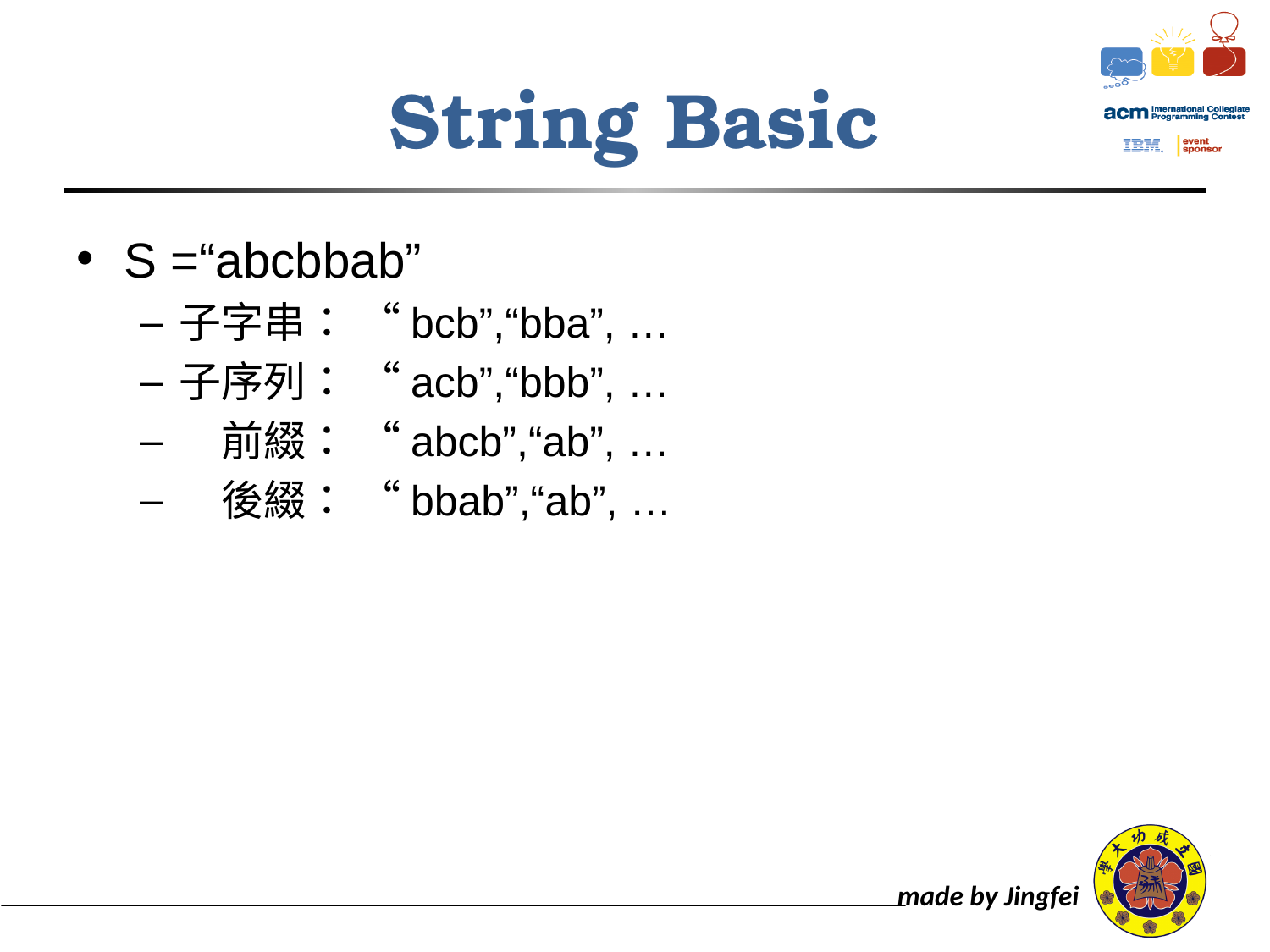

# String Basic
S =“abcbbab”
子字串： “bcb”,“bba”, …
子序列： “acb”,“bbb”, …
　前綴： “abcb”,“ab”, …
　後綴： “bbab”,“ab”, …